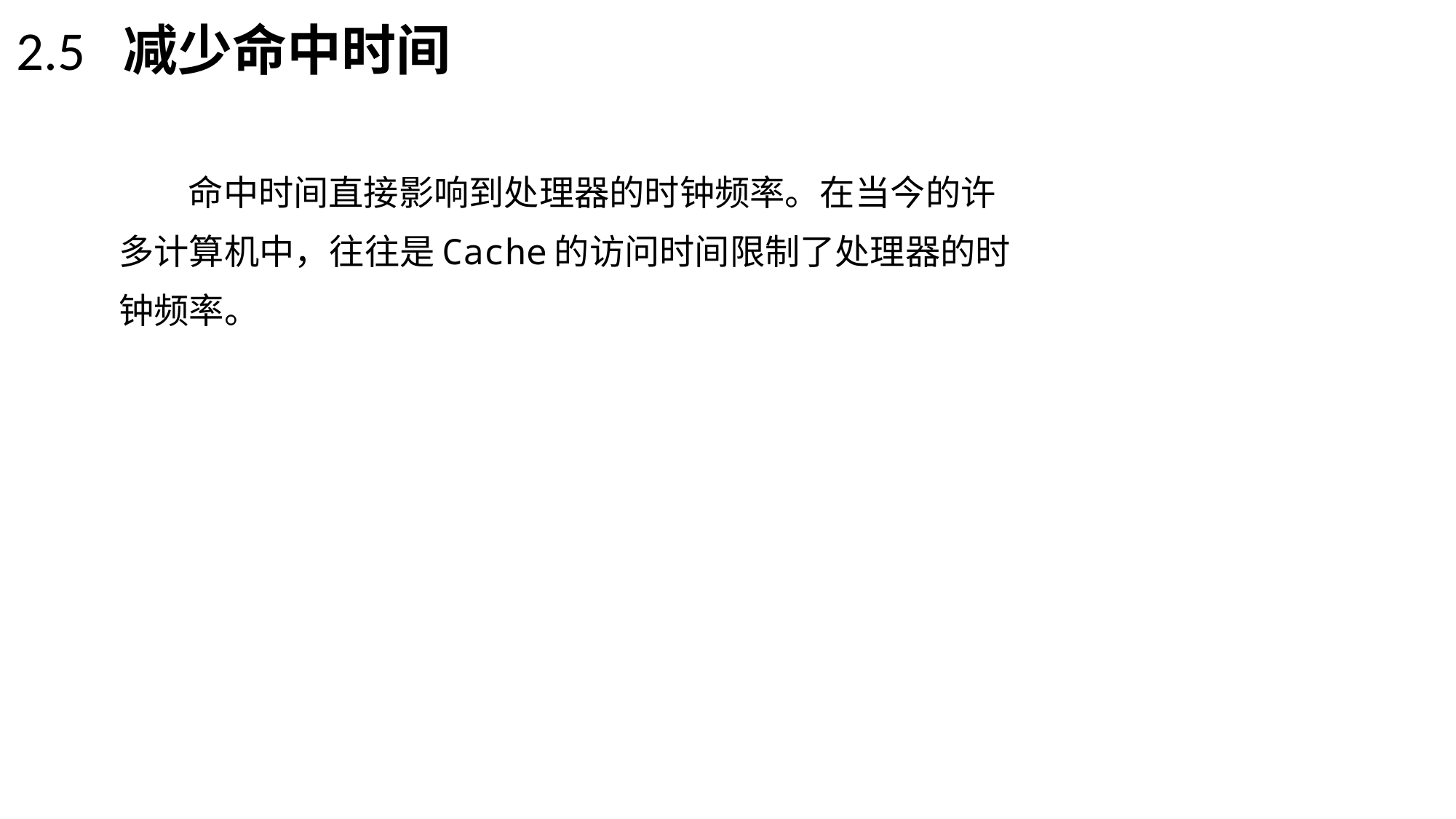

2.5  减少命中时间
        命中时间直接影响到处理器的时钟频率。在当今的许
多计算机中，往往是Cache的访问时间限制了处理器的时
钟频率。